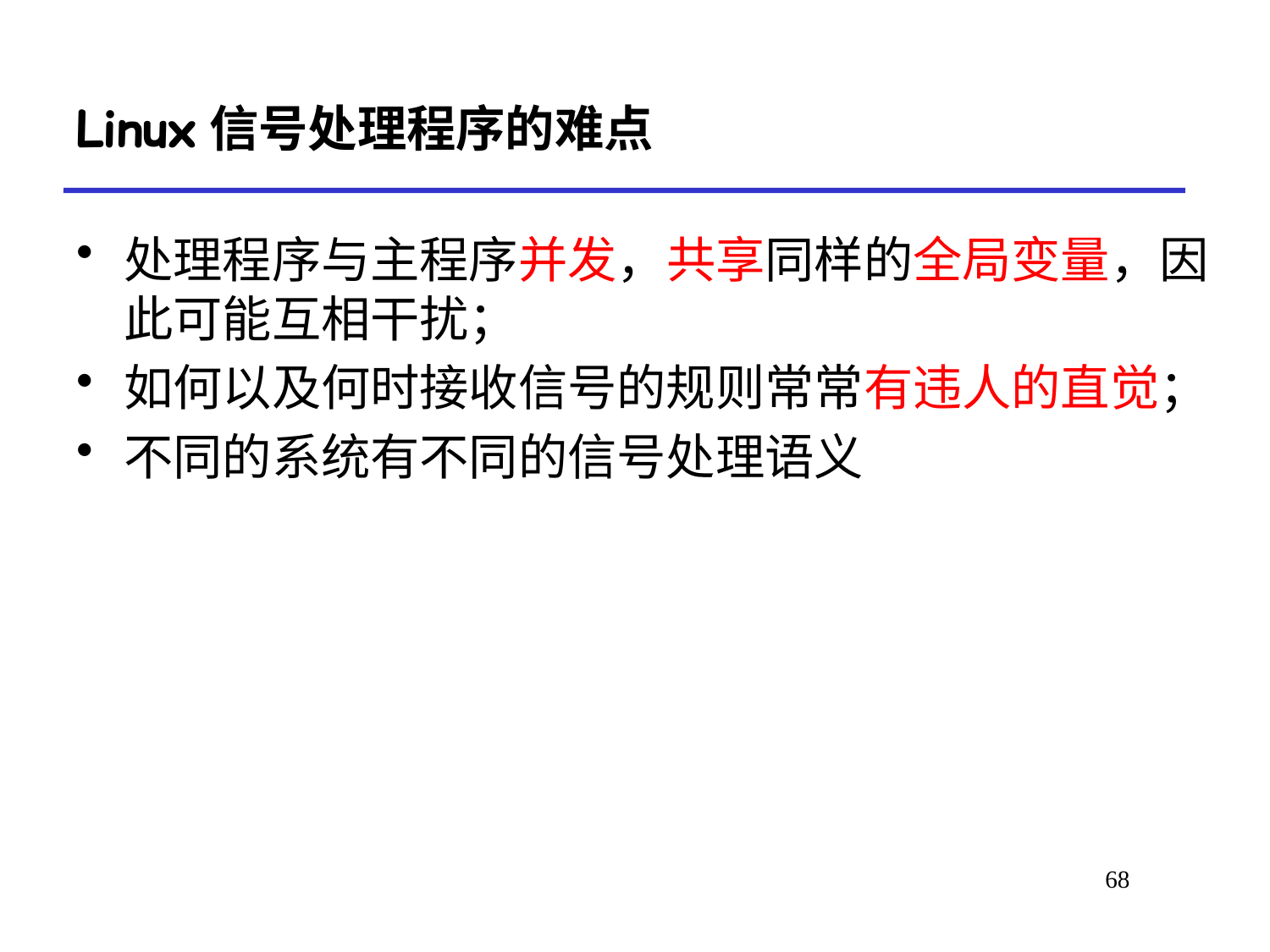

# Linux信号处理程序的难点
处理程序与主程序并发，共享同样的全局变量，因此可能互相干扰；
如何以及何时接收信号的规则常常有违人的直觉；
不同的系统有不同的信号处理语义
68